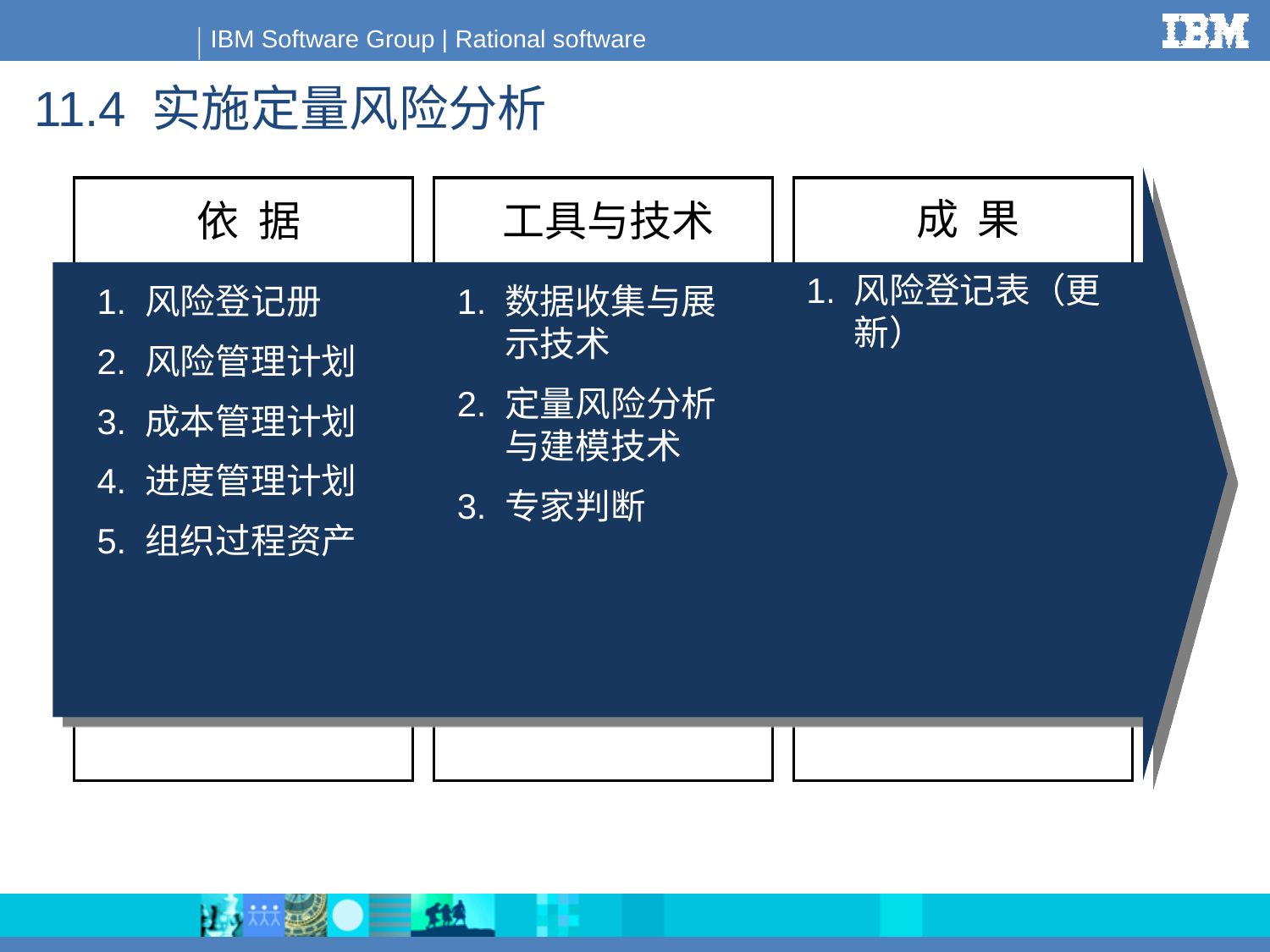

# 11.4 实施定量风险分析

成  果
依  据
工具与技术

风险登记表（更新）

风险登记册
风险管理计划
成本管理计划
进度管理计划
组织过程资产

数据收集与展示技术
定量风险分析与建模技术
专家判断